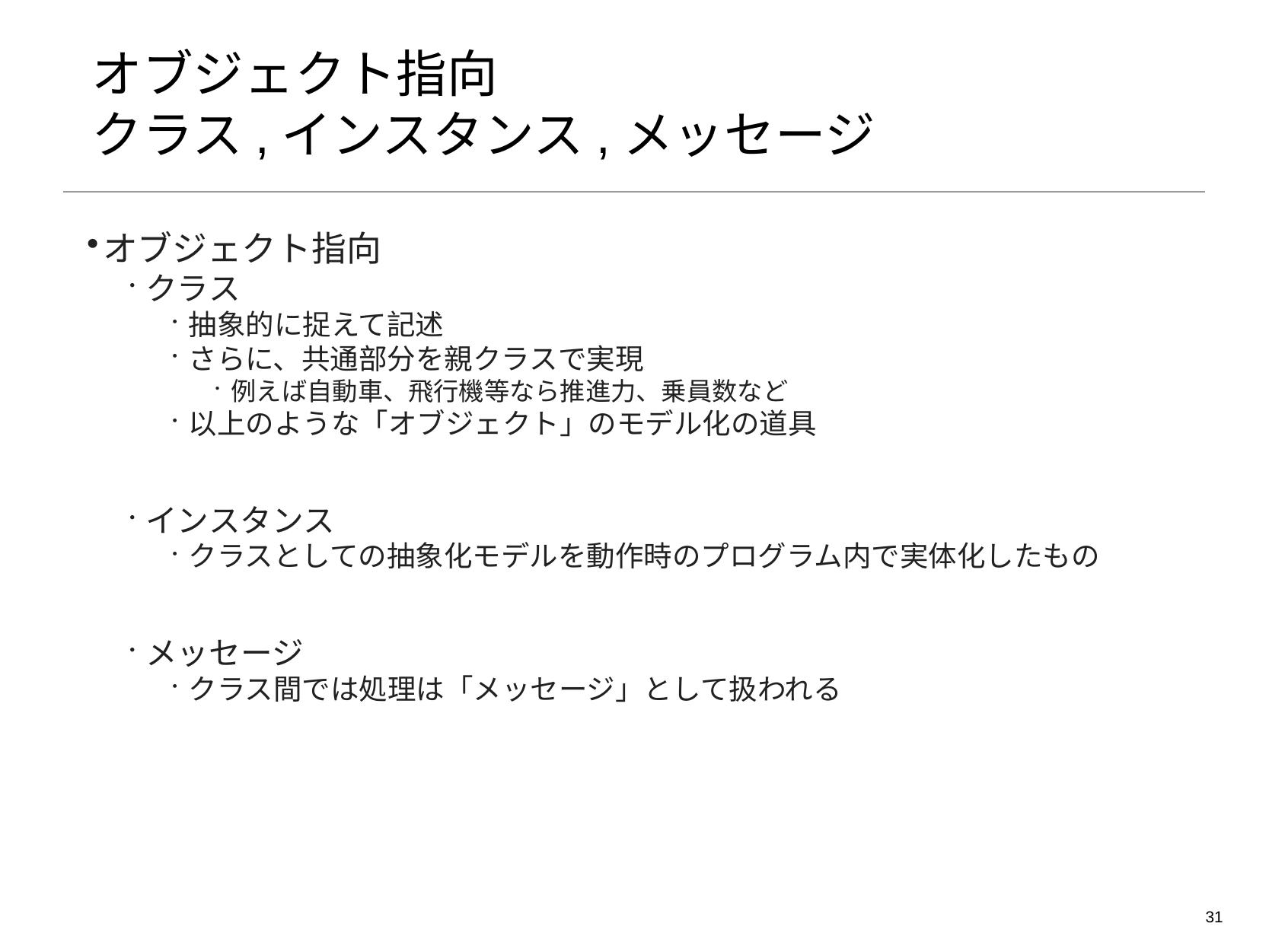

# オブジェクト指向
クラス,インスタンス,メッセージ
オブジェクト指向
クラス
抽象的に捉えて記述
さらに、共通部分を親クラスで実現
例えば自動車、飛行機等なら推進力、乗員数など
以上のような「オブジェクト」のモデル化の道具

インスタンス
クラスとしての抽象化モデルを動作時のプログラム内で実体化したもの

メッセージ
クラス間では処理は「メッセージ」として扱われる
31